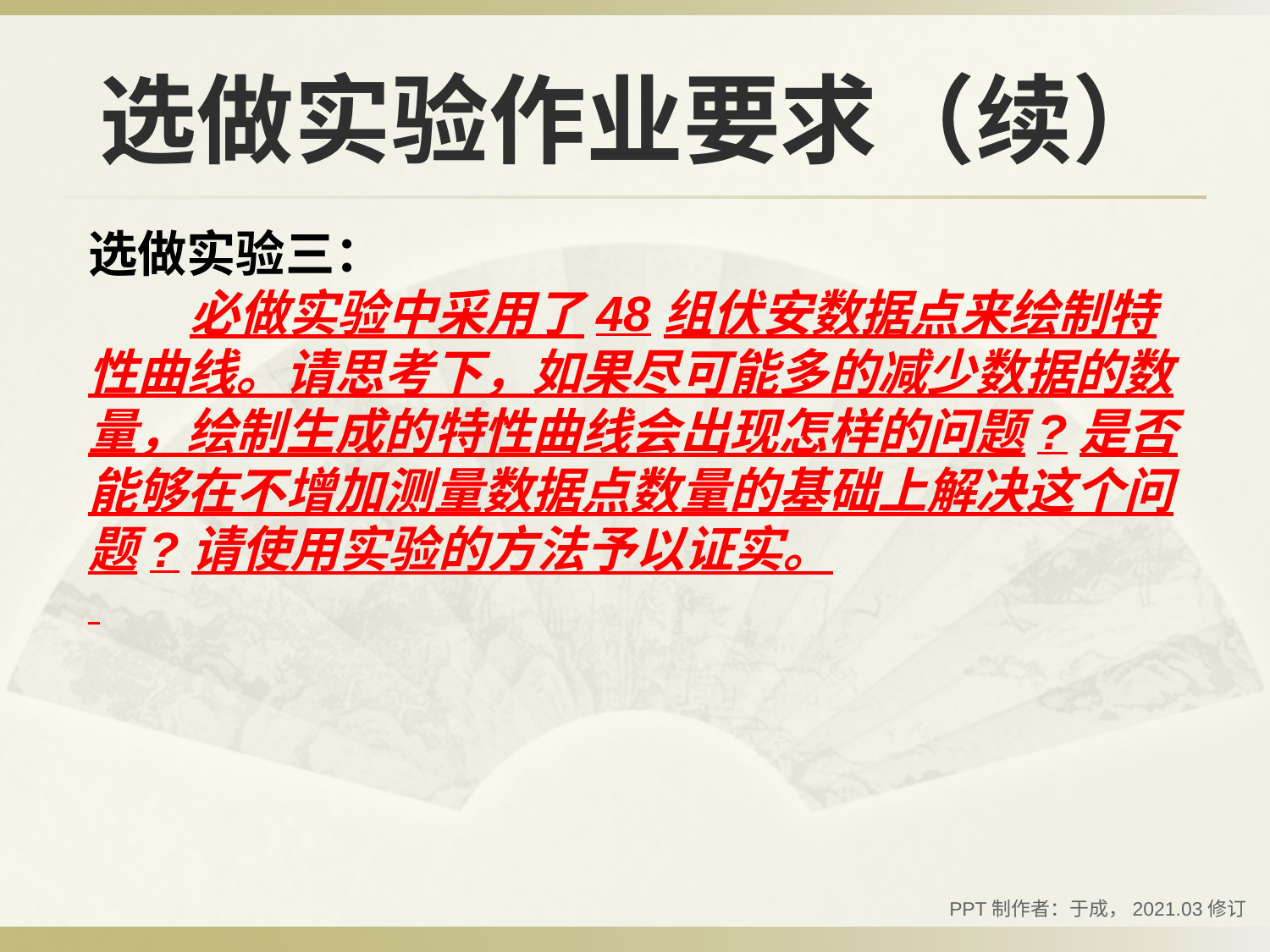

# 选做实验作业要求（续）
选做实验三：
        必做实验中采用了48组伏安数据点来绘制特性曲线。请思考下，如果尽可能多的减少数据的数量，绘制生成的特性曲线会出现怎样的问题?是否能够在不增加测量数据点数量的基础上解决这个问题?请使用实验的方法予以证实。

PPT制作者：于成，2021.03修订